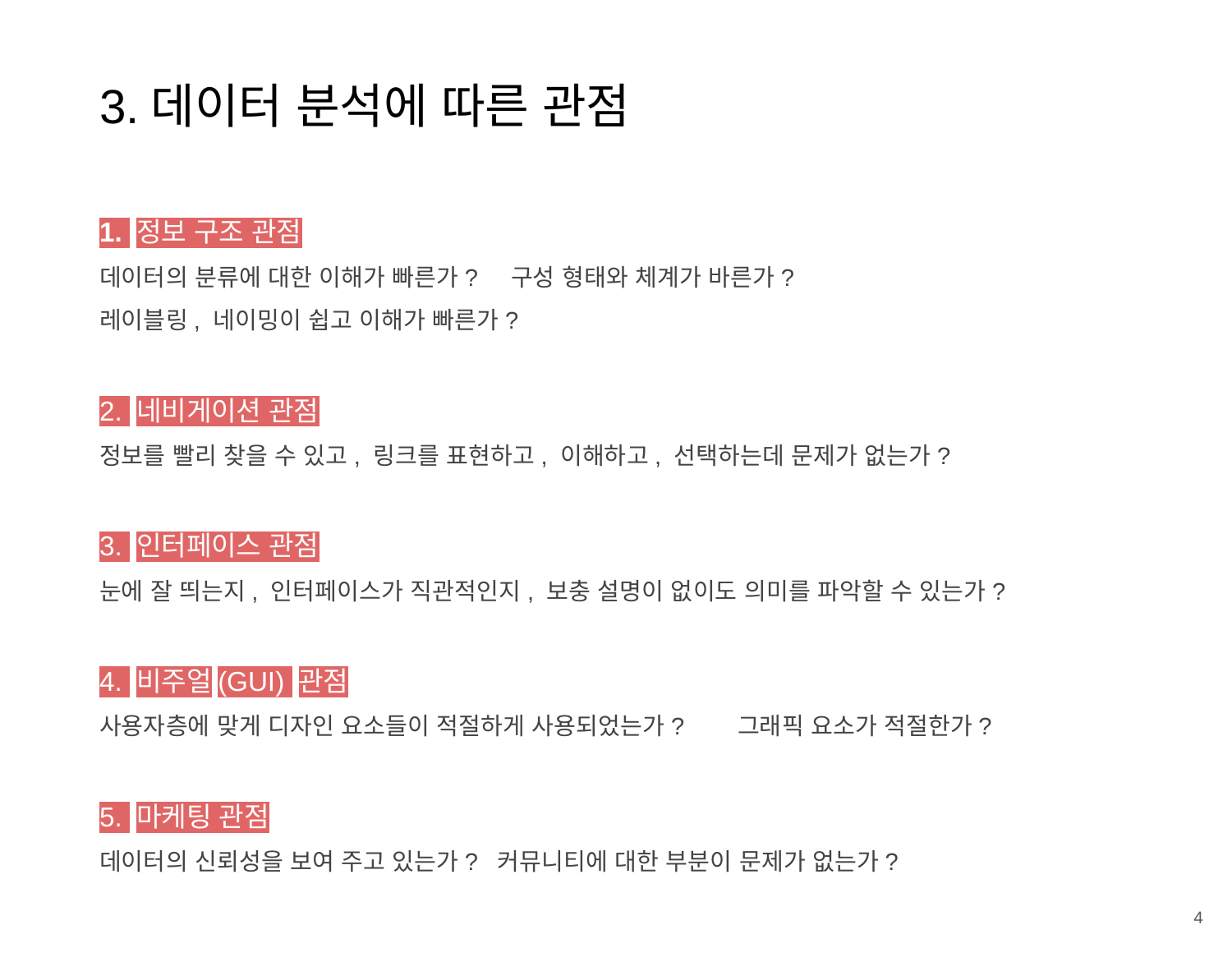

# 3.데이터 분석에 따른 관점
1. 정보 구조 관점
데이터의 분류에 대한 이해가 빠른가?    구성 형태와 체계가 바른가?
레이블링, 네이밍이 쉽고 이해가 빠른가?

2. 네비게이션 관점
정보를 빨리 찾을 수 있고, 링크를 표현하고, 이해하고, 선택하는데 문제가 없는가?

3. 인터페이스 관점
눈에 잘 띄는지, 인터페이스가 직관적인지, 보충 설명이 없이도 의미를 파악할 수 있는가?

4. 비주얼(GUI) 관점
사용자층에 맞게 디자인 요소들이 적절하게 사용되었는가?       그래픽 요소가 적절한가?

5. 마케팅 관점
데이터의 신뢰성을 보여 주고 있는가?  커뮤니티에 대한 부분이 문제가 없는가?
4